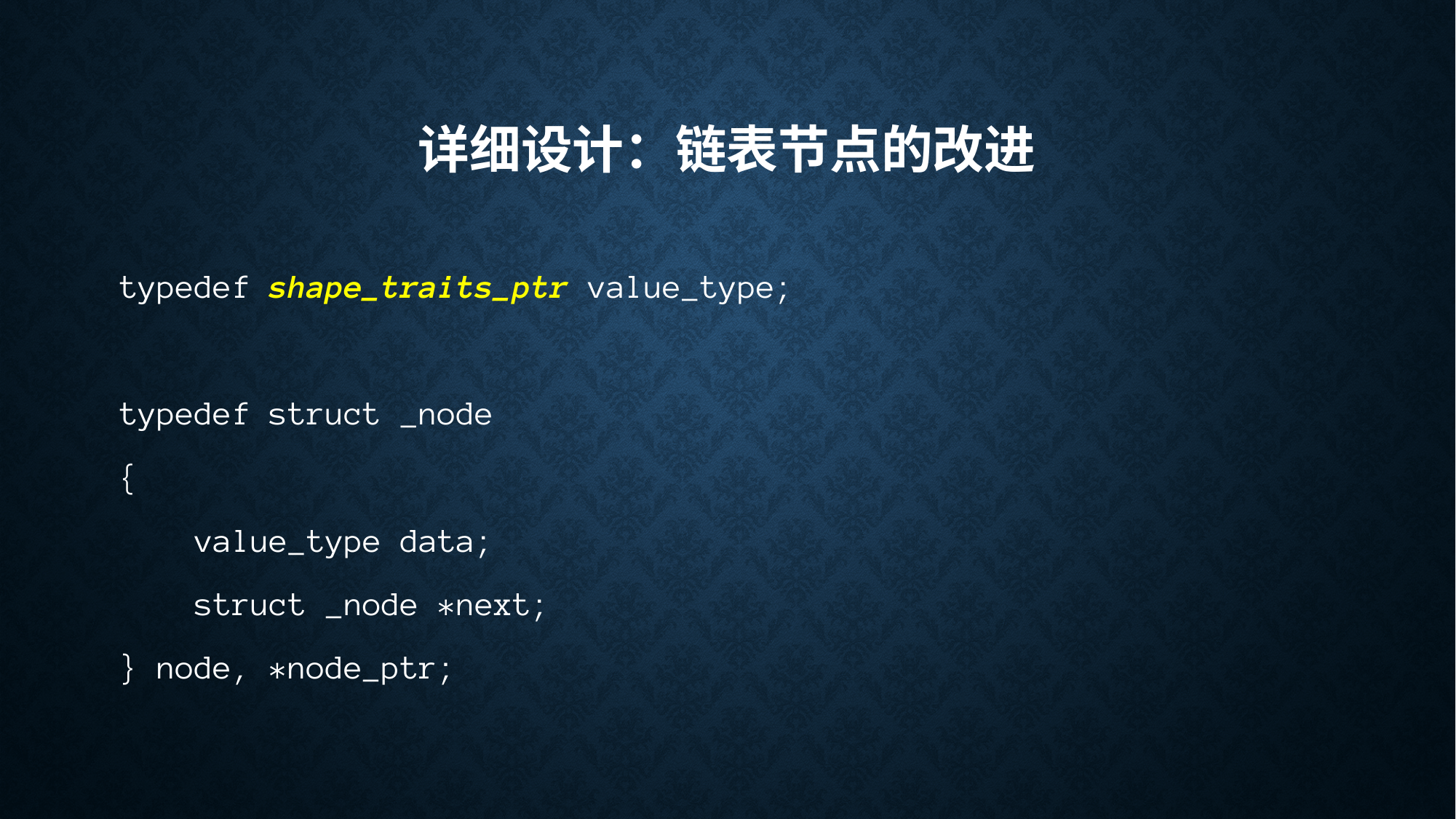

# 详细设计：链表节点的改进
typedef shape_traits_ptr value_type;

typedef struct _node
{
    value_type data;
    struct _node *next;
} node, *node_ptr;